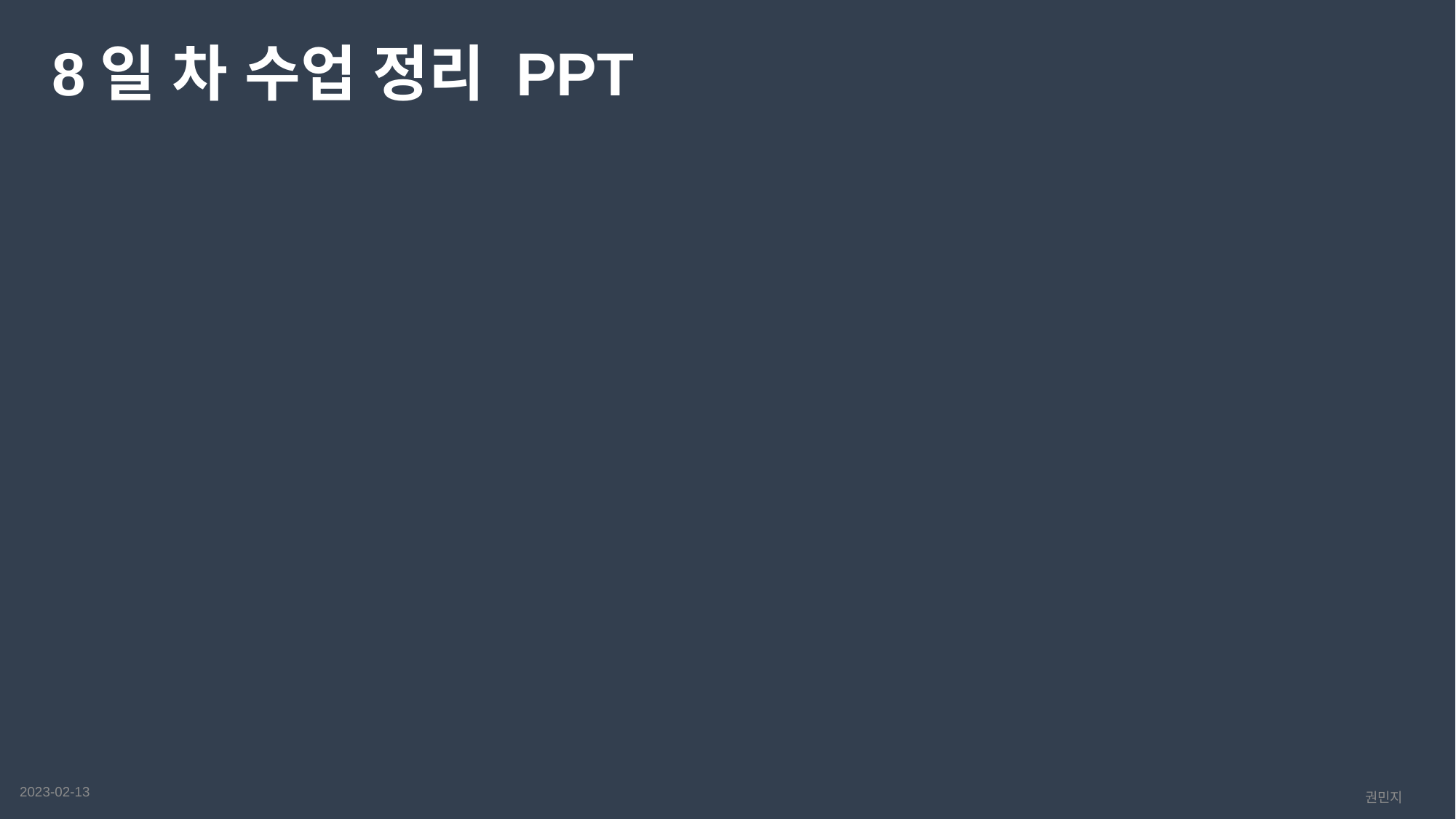

8일 차 수업 정리 PPT
2023-02-13
권민지